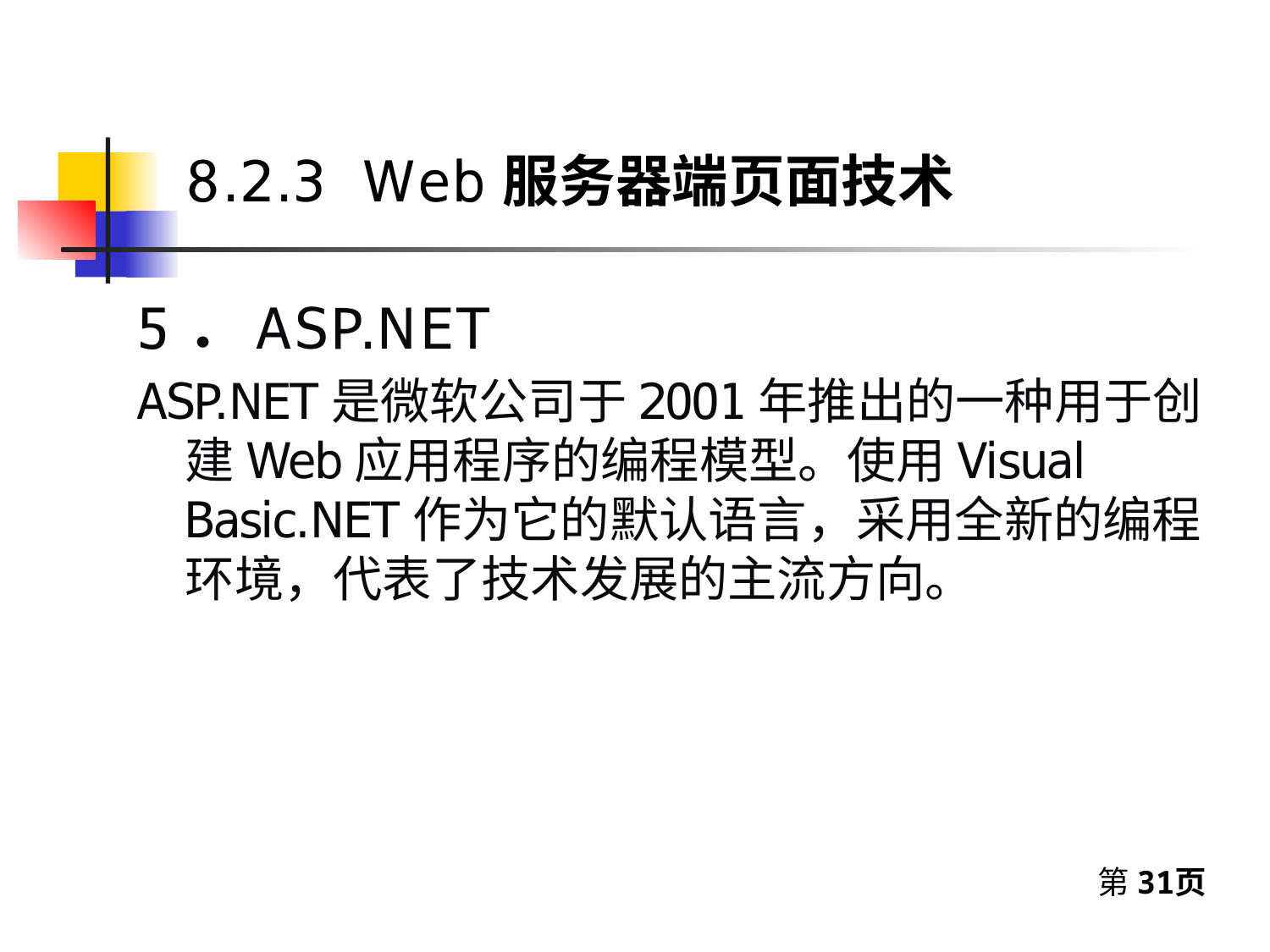

8.2.3  Web服务器端页面技术
5．ASP.NET
ASP.NET是微软公司于2001年推出的一种用于创建Web应用程序的编程模型。使用Visual Basic.NET作为它的默认语言，采用全新的编程环境，代表了技术发展的主流方向。